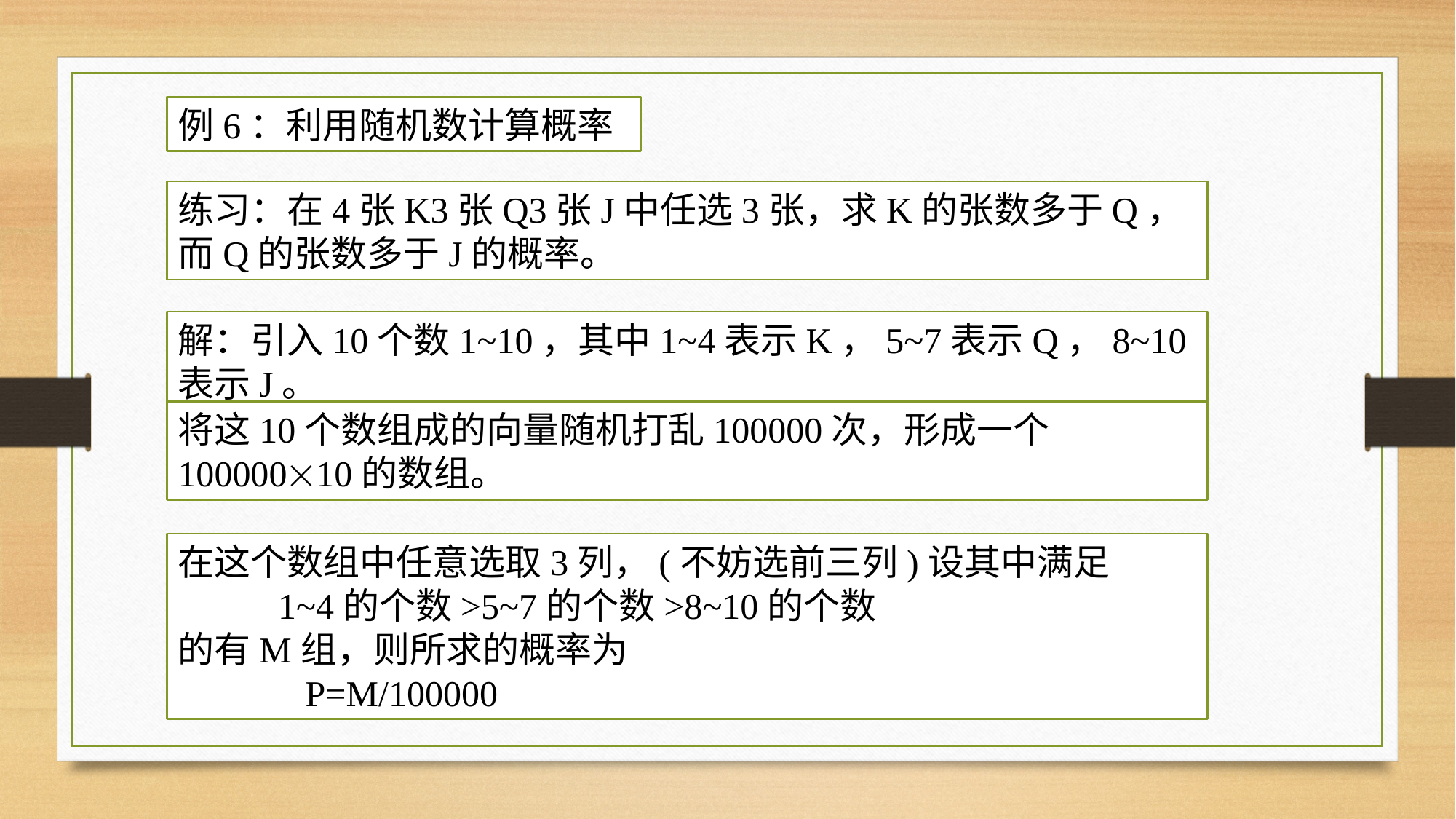

例6：利用随机数计算概率
练习：在4张K3张Q3张J中任选3张，求K的张数多于Q，而Q的张数多于J的概率。
解：引入10个数1~10，其中1~4表示K，5~7表示Q，8~10表示J。
将这10个数组成的向量随机打乱100000次，形成一个100000×10的数组。
在这个数组中任意选取3列，(不妨选前三列)设其中满足
           1~4的个数>5~7的个数>8~10的个数
的有M组，则所求的概率为
              P=M/100000